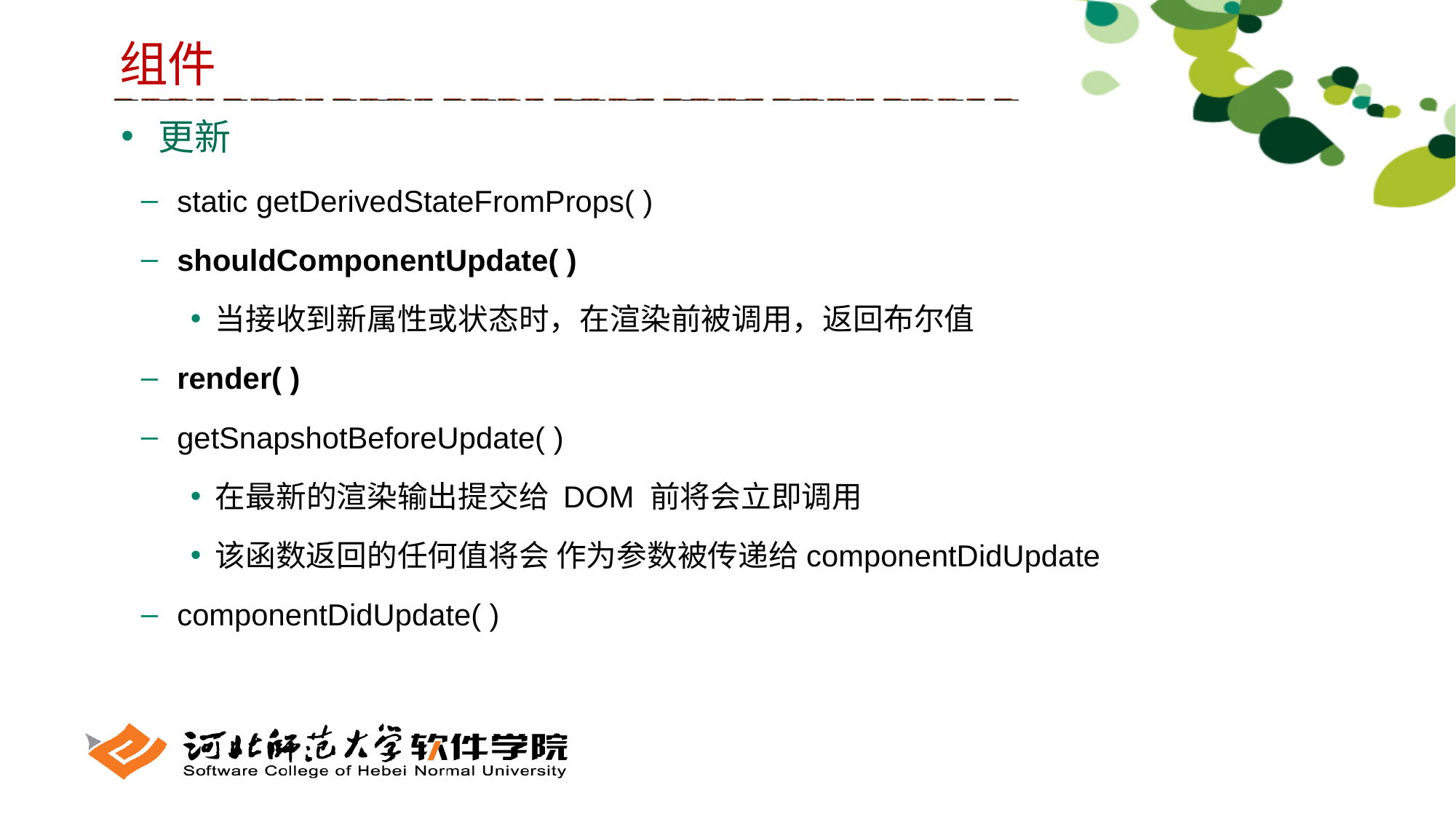

组件
 更新
 static getDerivedStateFromProps( )
 shouldComponentUpdate( )
 当接收到新属性或状态时，在渲染前被调用，返回布尔值
 render( )
 getSnapshotBeforeUpdate( )
 在最新的渲染输出提交给 DOM 前将会立即调用
 该函数返回的任何值将会 作为参数被传递给componentDidUpdate
 componentDidUpdate( )